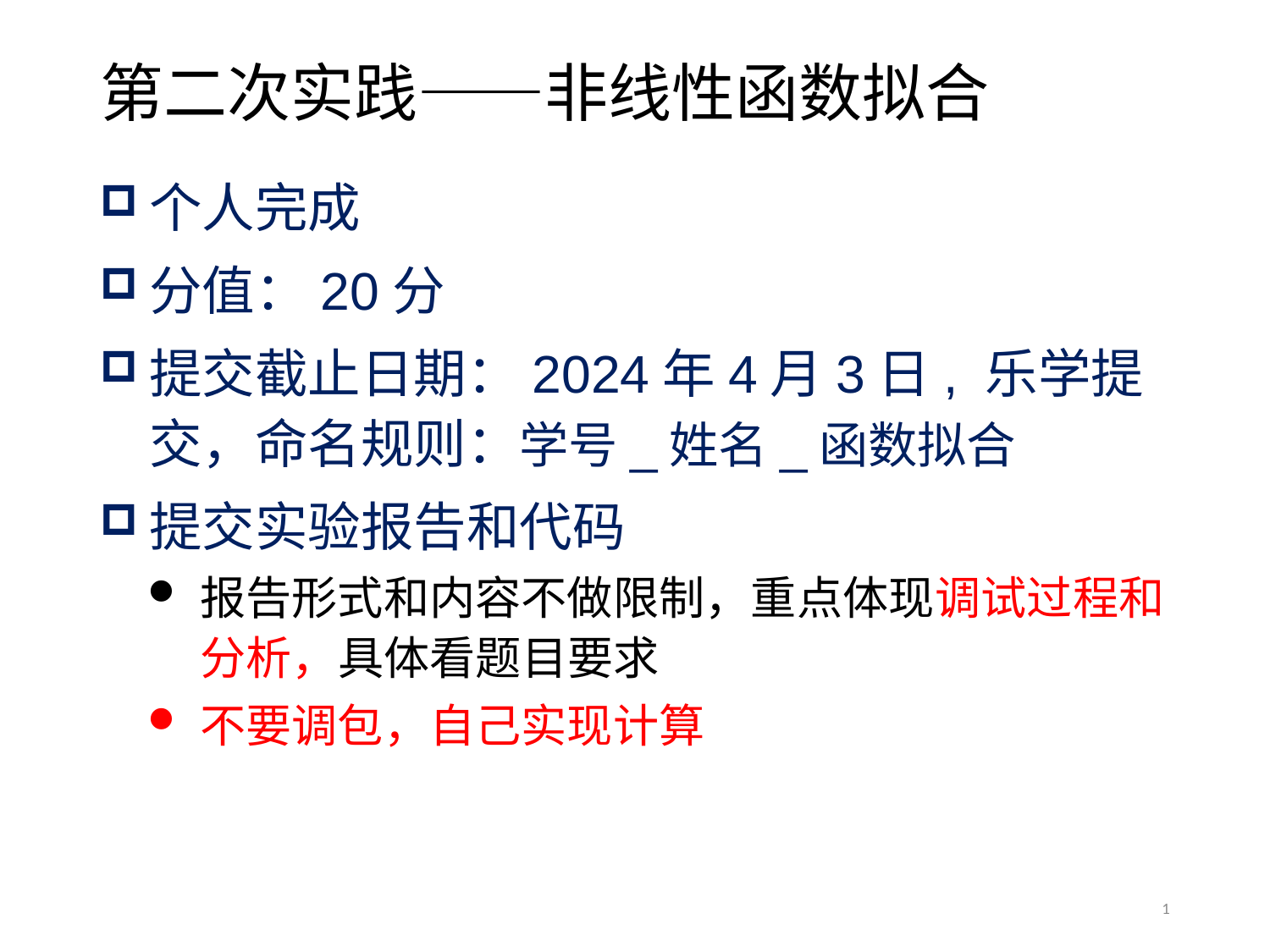

# 第二次实践——非线性函数拟合
个人完成
分值：20分
提交截止日期：2024年4月3日, 乐学提交，命名规则：学号_姓名_函数拟合
提交实验报告和代码
报告形式和内容不做限制，重点体现调试过程和分析，具体看题目要求
不要调包，自己实现计算
1